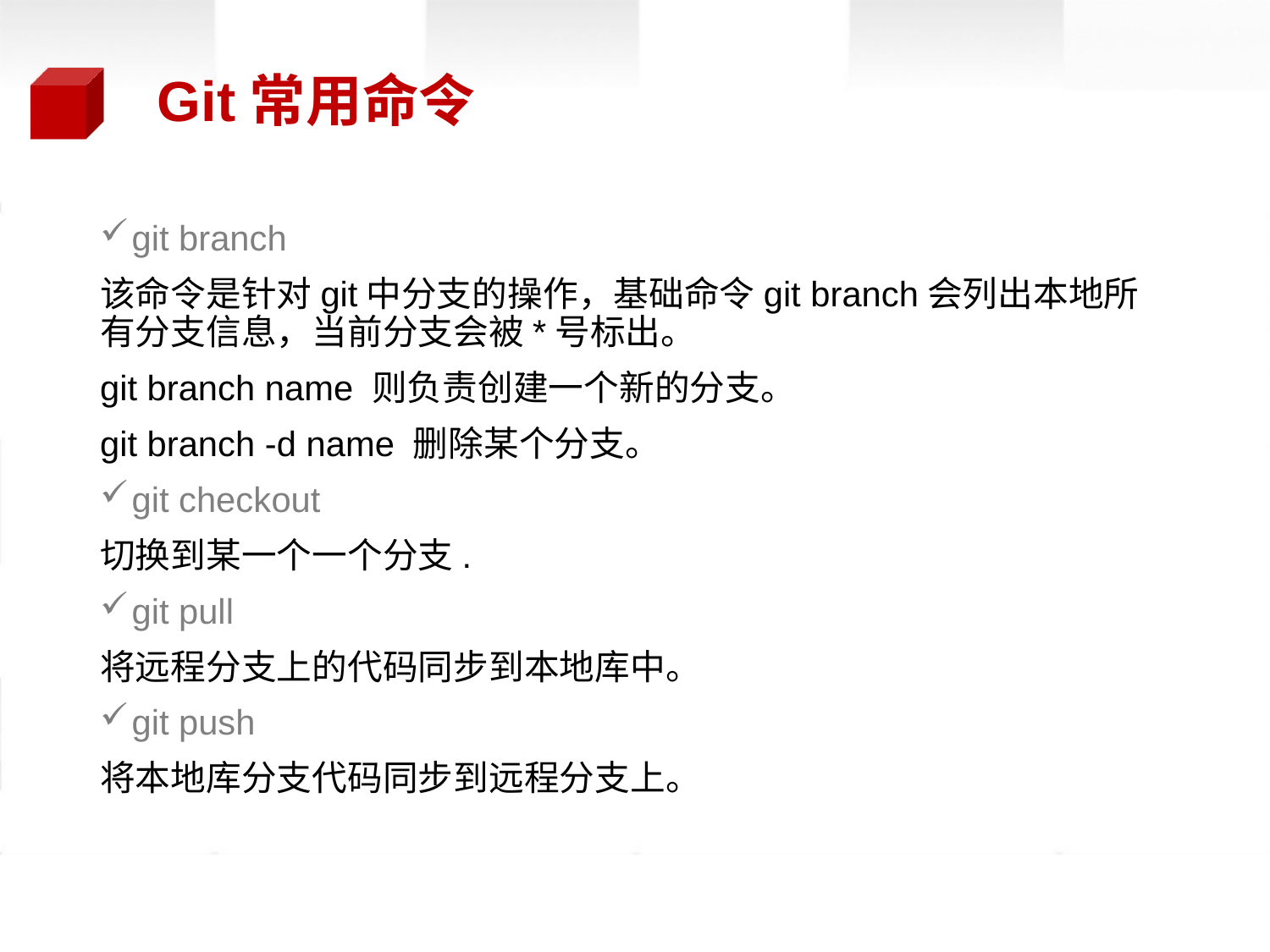

# Git常用命令
git branch
该命令是针对git中分支的操作，基础命令git branch会列出本地所有分支信息，当前分支会被*号标出。
git branch name 则负责创建一个新的分支。
git branch -d name 删除某个分支。
git checkout
切换到某一个一个分支.
git pull
将远程分支上的代码同步到本地库中。
git push
将本地库分支代码同步到远程分支上。